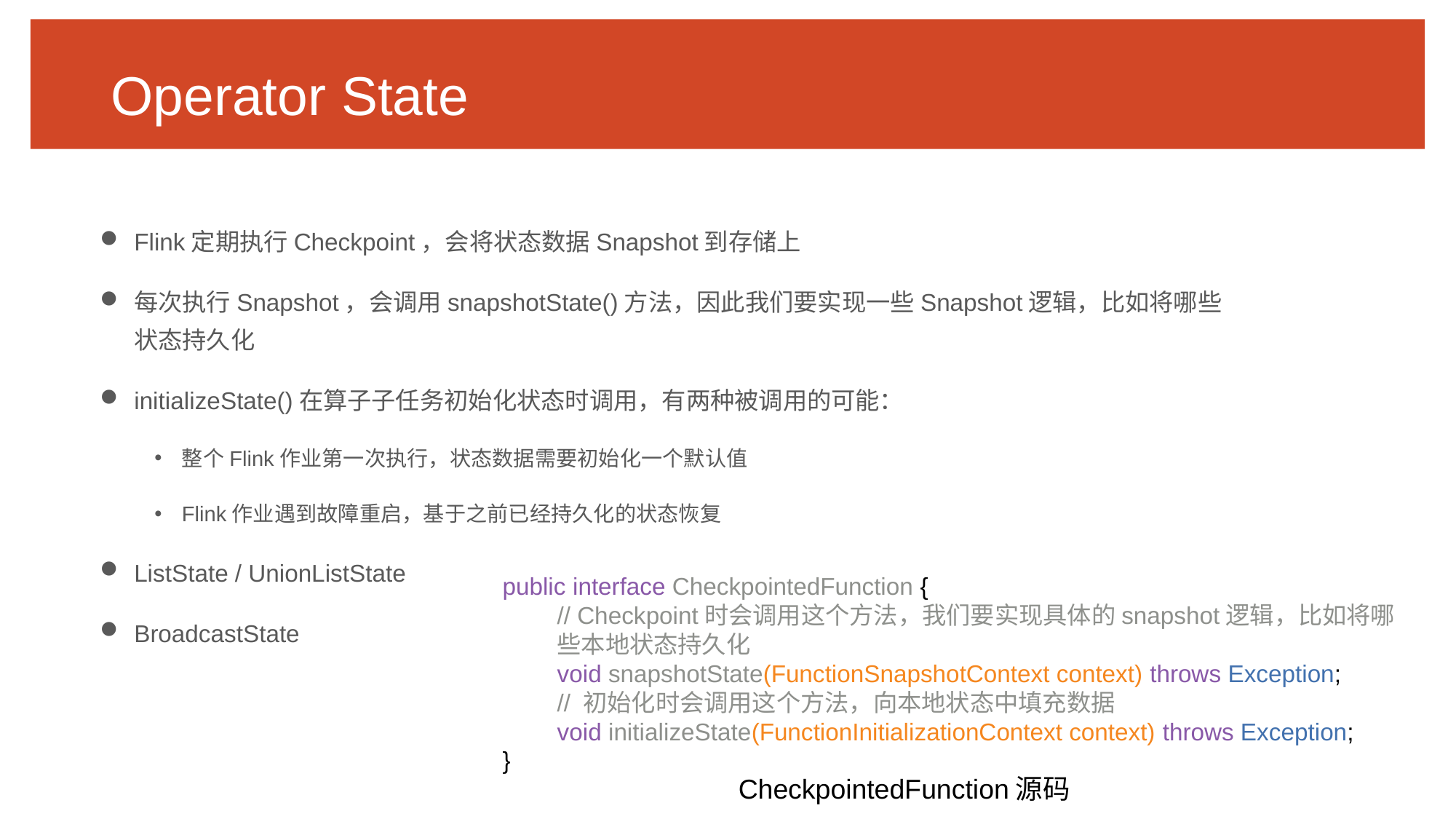

# Operator State
Flink定期执行Checkpoint，会将状态数据Snapshot到存储上
每次执行Snapshot，会调用snapshotState()方法，因此我们要实现一些Snapshot逻辑，比如将哪些状态持久化
initializeState()在算子子任务初始化状态时调用，有两种被调用的可能：
整个Flink作业第一次执行，状态数据需要初始化一个默认值
Flink作业遇到故障重启，基于之前已经持久化的状态恢复
ListState / UnionListState
BroadcastState
public interface CheckpointedFunction {
// Checkpoint时会调用这个方法，我们要实现具体的snapshot逻辑，比如将哪些本地状态持久化
void snapshotState(FunctionSnapshotContext context) throws Exception;
// 初始化时会调用这个方法，向本地状态中填充数据
void initializeState(FunctionInitializationContext context) throws Exception;
}
CheckpointedFunction源码